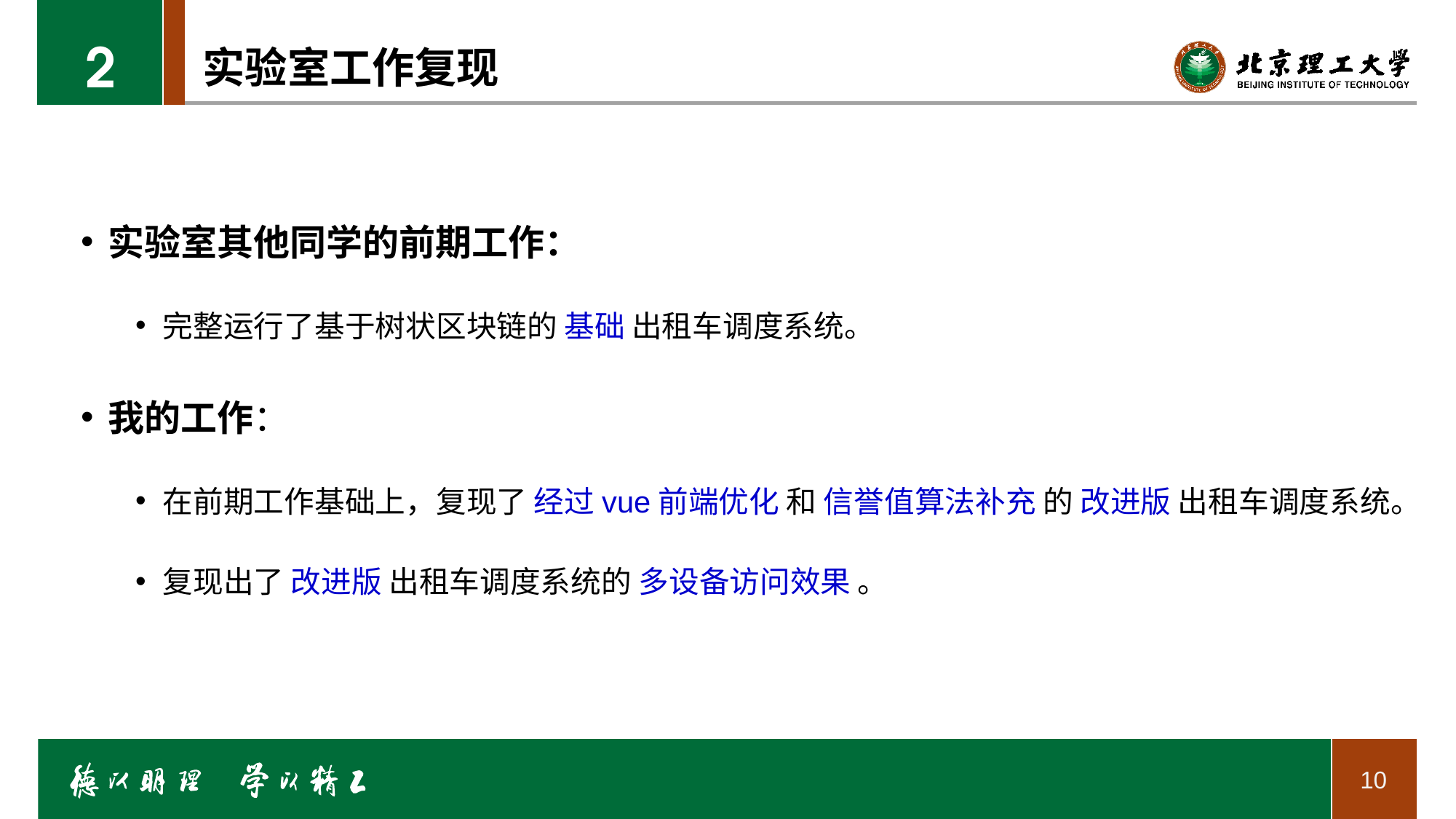

2
# 实验室工作复现
实验室其他同学的前期工作：
完整运行了基于树状区块链的 基础 出租车调度系统。
我的工作：
在前期工作基础上，复现了 经过vue前端优化 和 信誉值算法补充 的 改进版 出租车调度系统。
复现出了 改进版 出租车调度系统的 多设备访问效果 。